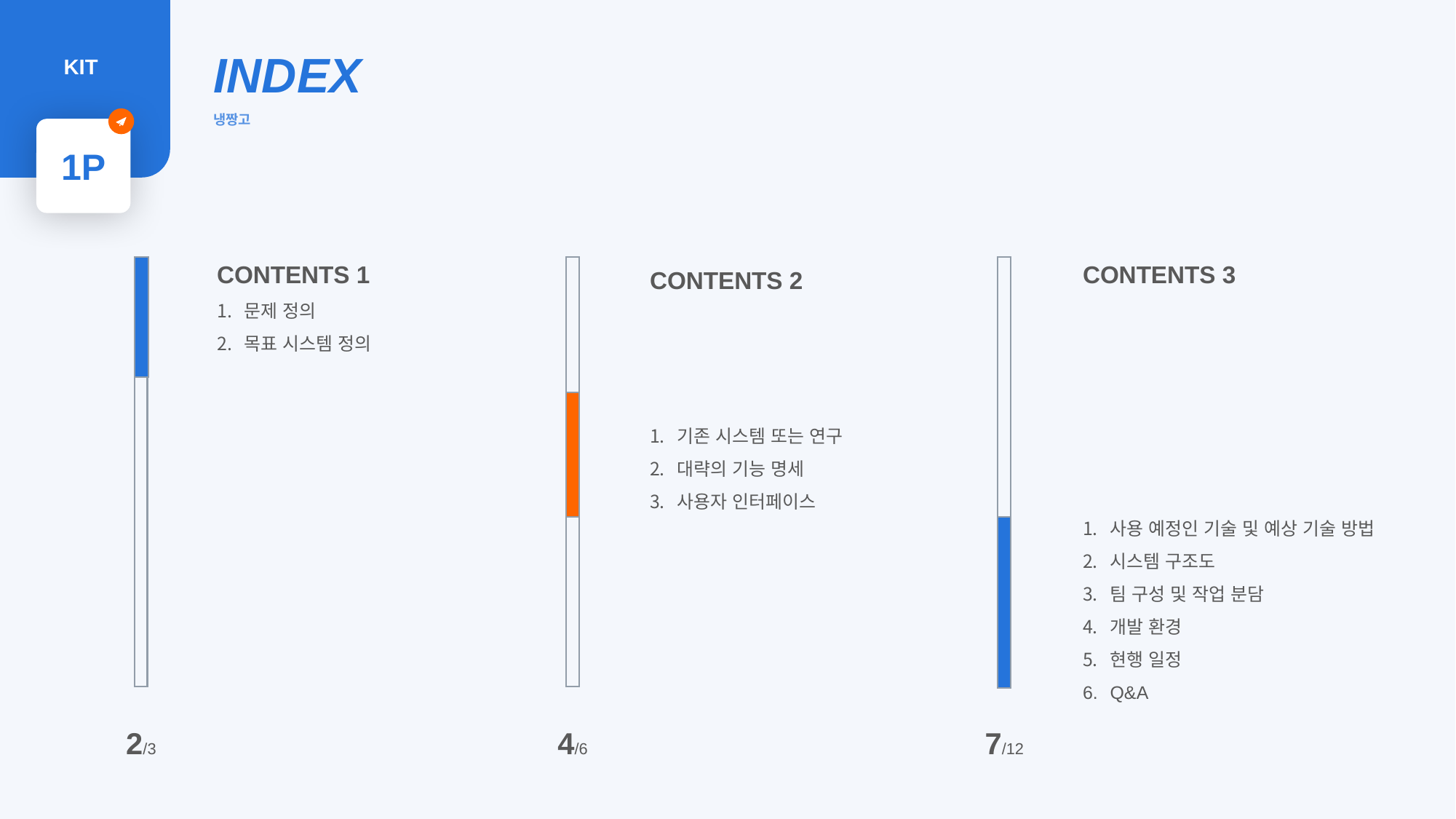

INDEX
냉짱고
      KIT

1P
CONTENTS 1
문제 정의
목표 시스템 정의
CONTENTS 3

사용 예정인 기술 및 예상 기술 방법
시스템 구조도
팀 구성 및 작업 분담
개발 환경
현행 일정
Q&A
CONTENTS 2

기존 시스템 또는 연구
대략의 기능 명세
사용자 인터페이스

2/3
4/6
7/12